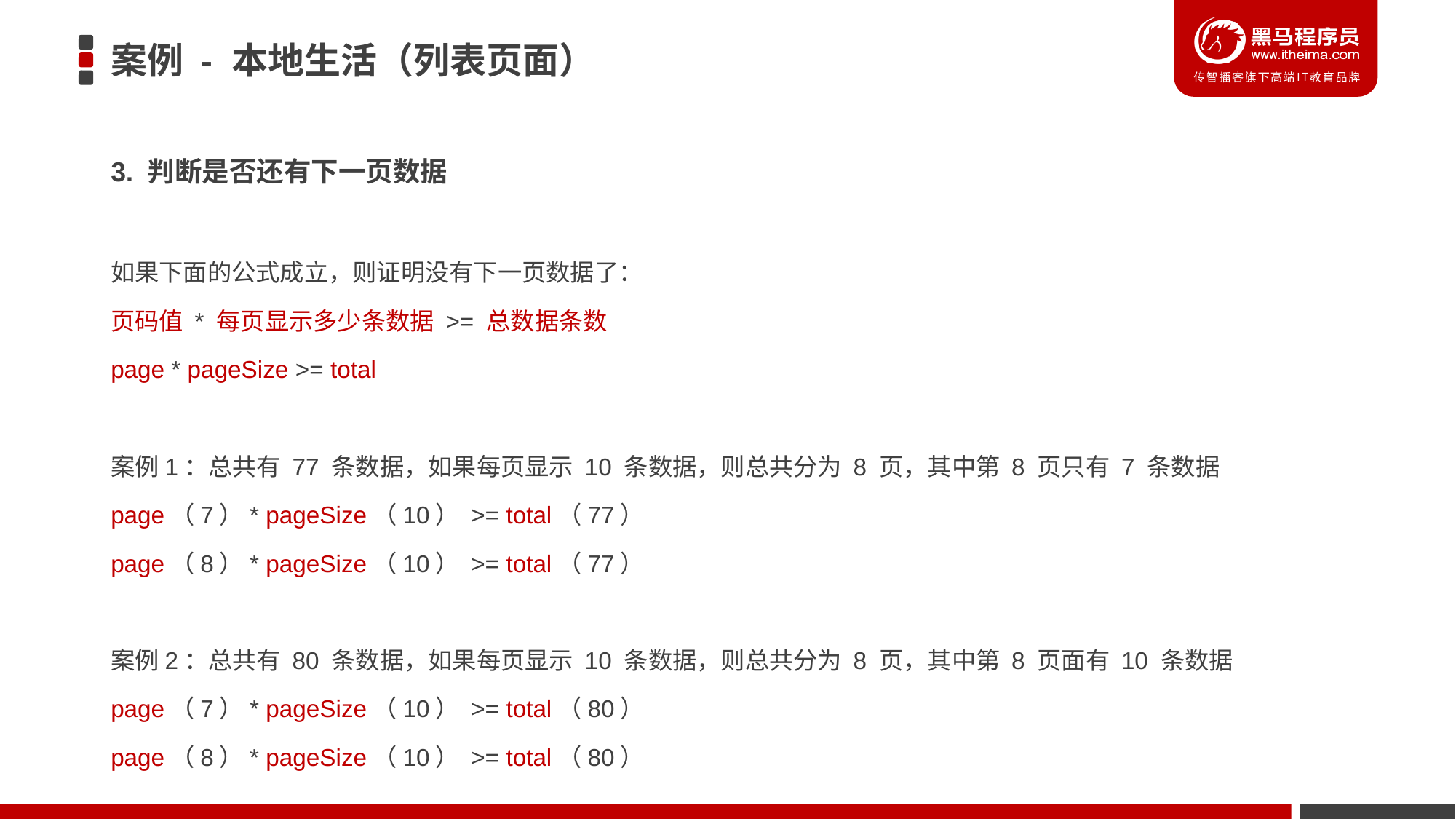

# 案例 - 本地生活（列表页面）
3. 判断是否还有下一页数据
如果下面的公式成立，则证明没有下一页数据了：
页码值 * 每页显示多少条数据 >= 总数据条数
page * pageSize >= total

案例1：总共有 77 条数据，如果每页显示 10 条数据，则总共分为 8 页，其中第 8 页只有 7 条数据
page（7）* pageSize（10） >= total（77）
page（8）* pageSize（10） >= total（77）

案例2：总共有 80 条数据，如果每页显示 10 条数据，则总共分为 8 页，其中第 8 页面有 10 条数据
page（7）* pageSize（10） >= total（80）
page（8）* pageSize（10） >= total（80）